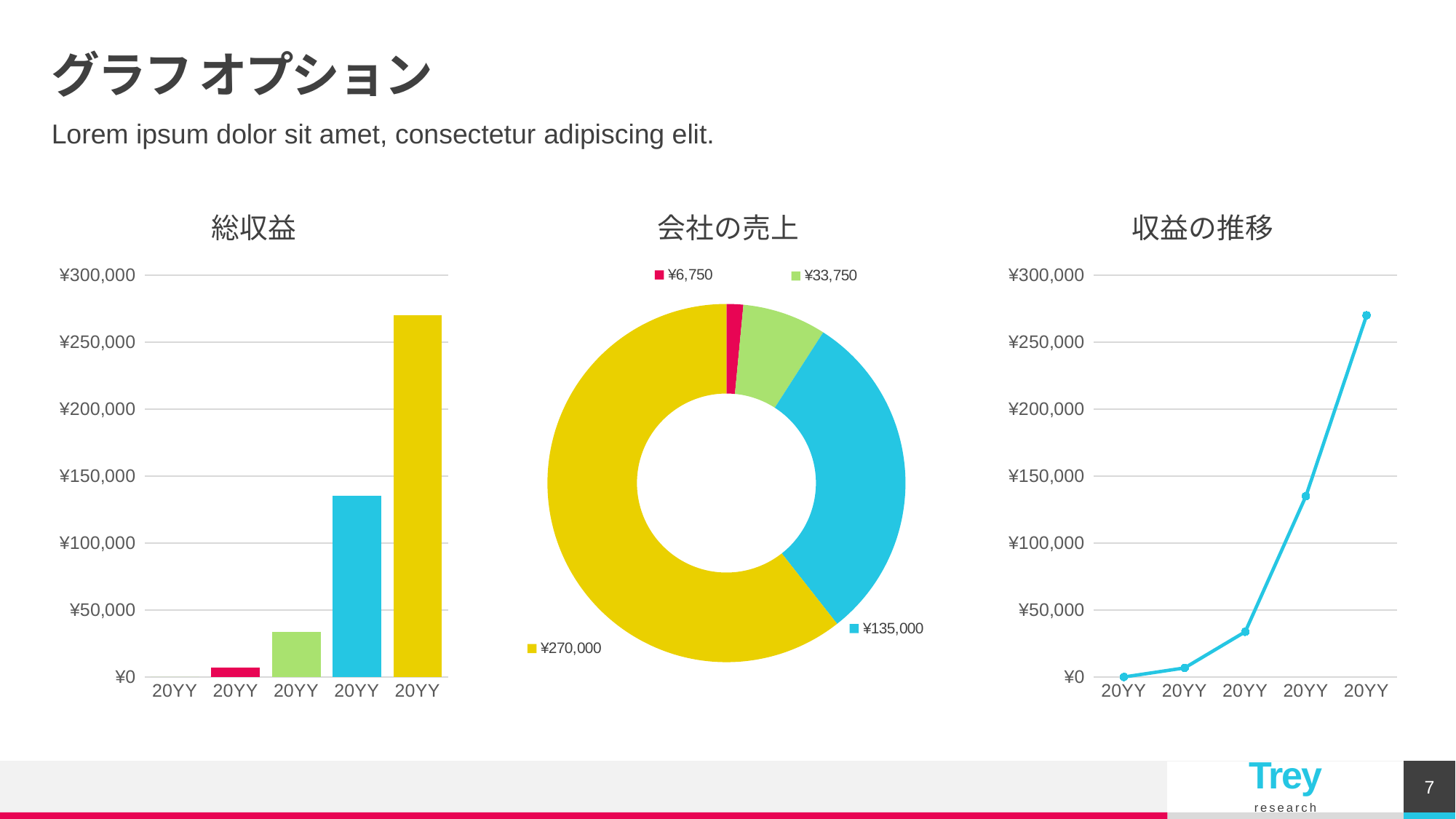

# グラフ オプション
Lorem ipsum dolor sit amet, consectetur adipiscing elit.

### Chart: 総収益

| Category | 系列 1 |
|---|---|
| 20YY | 0.0 |
| 20YY | 6750.0 |
| 20YY | 33750.0 |
| 20YY | 135000.0 |
| 20YY | 270000.0 |

### Chart: 会社の売上

| Category | 系列 1 |
|---|---|
| 20YY | 0.0 |
| 20YY | 6750.0 |
| 20YY | 33750.0 |
| 20YY | 135000.0 |
| 20YY | 270000.0 |

### Chart: 収益の推移

| Category | 系列 1 |
|---|---|
| 20YY | 0.0 |
| 20YY | 6750.0 |
| 20YY | 33750.0 |
| 20YY | 135000.0 |
| 20YY | 270000.0 |
7